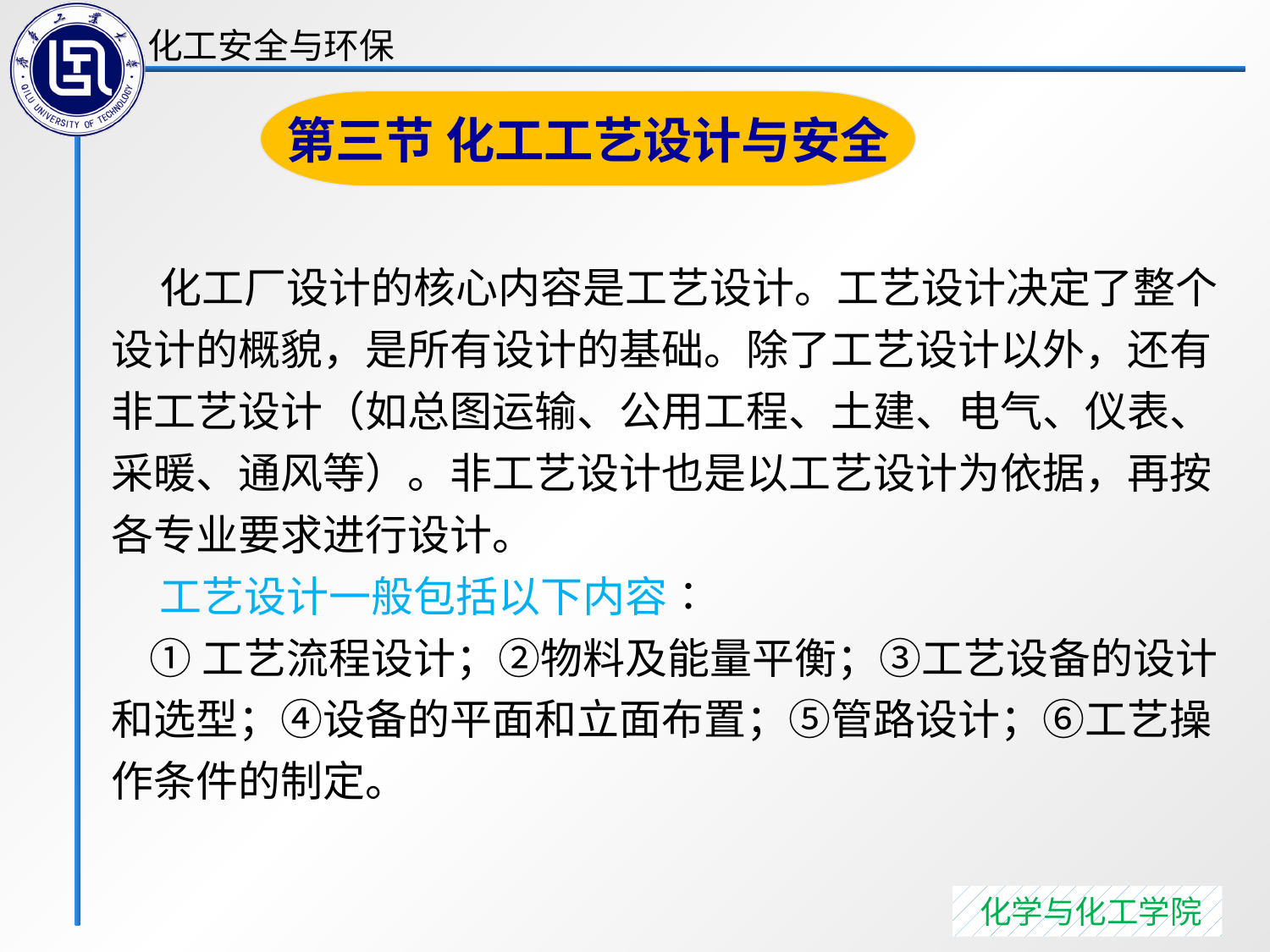

化工厂设计的核心内容是工艺设计。工艺设计决定了整个设计的概貌，是所有设计的基础。除了工艺设计以外，还有非工艺设计（如总图运输、公用工程、土建、电气、仪表、采暖、通风等）。非工艺设计也是以工艺设计为依据，再按各专业要求进行设计。
    工艺设计一般包括以下内容∶
    ①工艺流程设计；②物料及能量平衡；③工艺设备的设计和选型；④设备的平面和立面布置；⑤管路设计；⑥工艺操作条件的制定。
第三节 化工工艺设计与安全